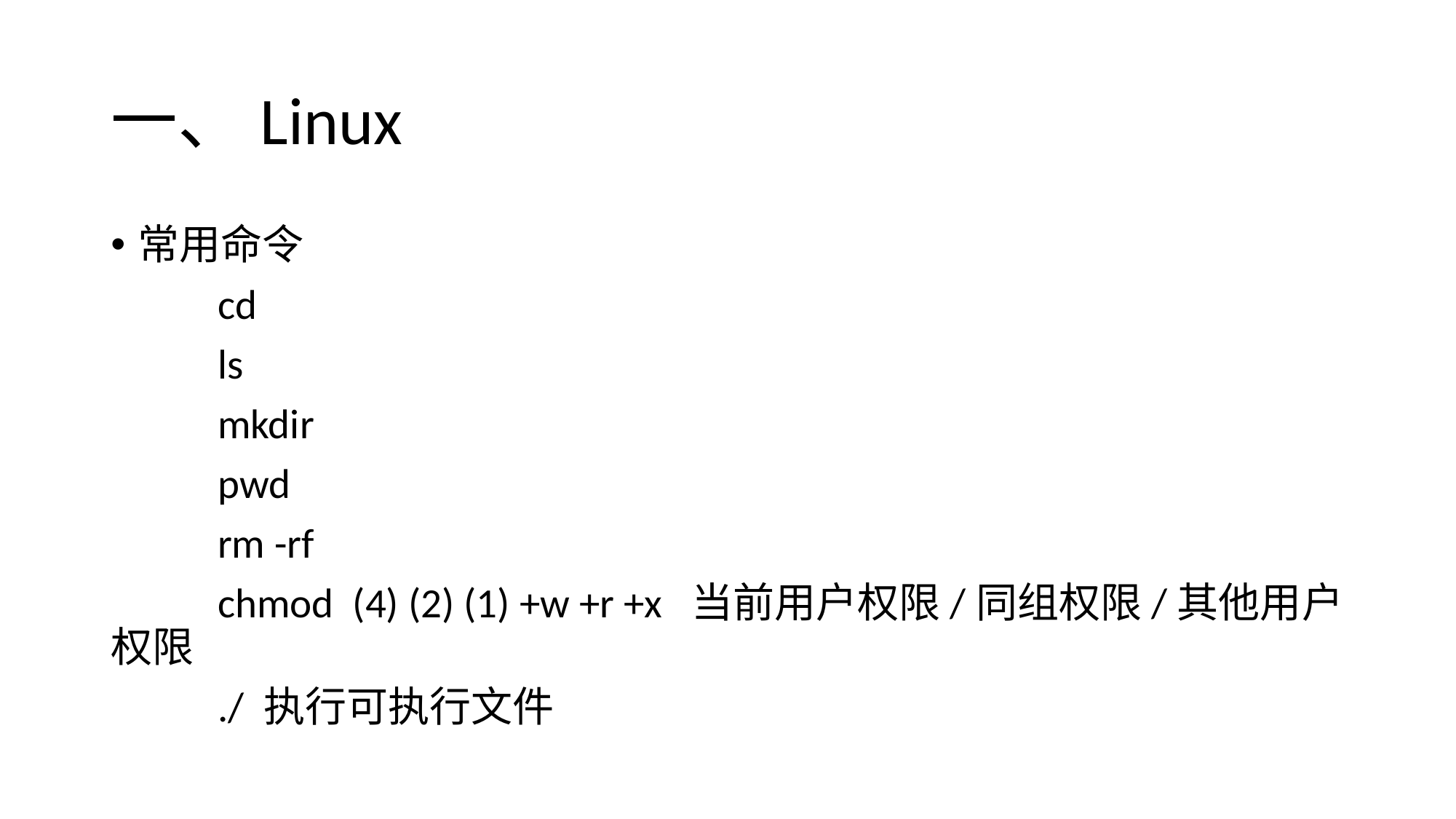

# 一、Linux
常用命令
	cd
	ls
	mkdir
	pwd
	rm -rf
	chmod  (4) (2) (1) +w +r +x  当前用户权限/同组权限/其他用户权限
	./ 执行可执行文件